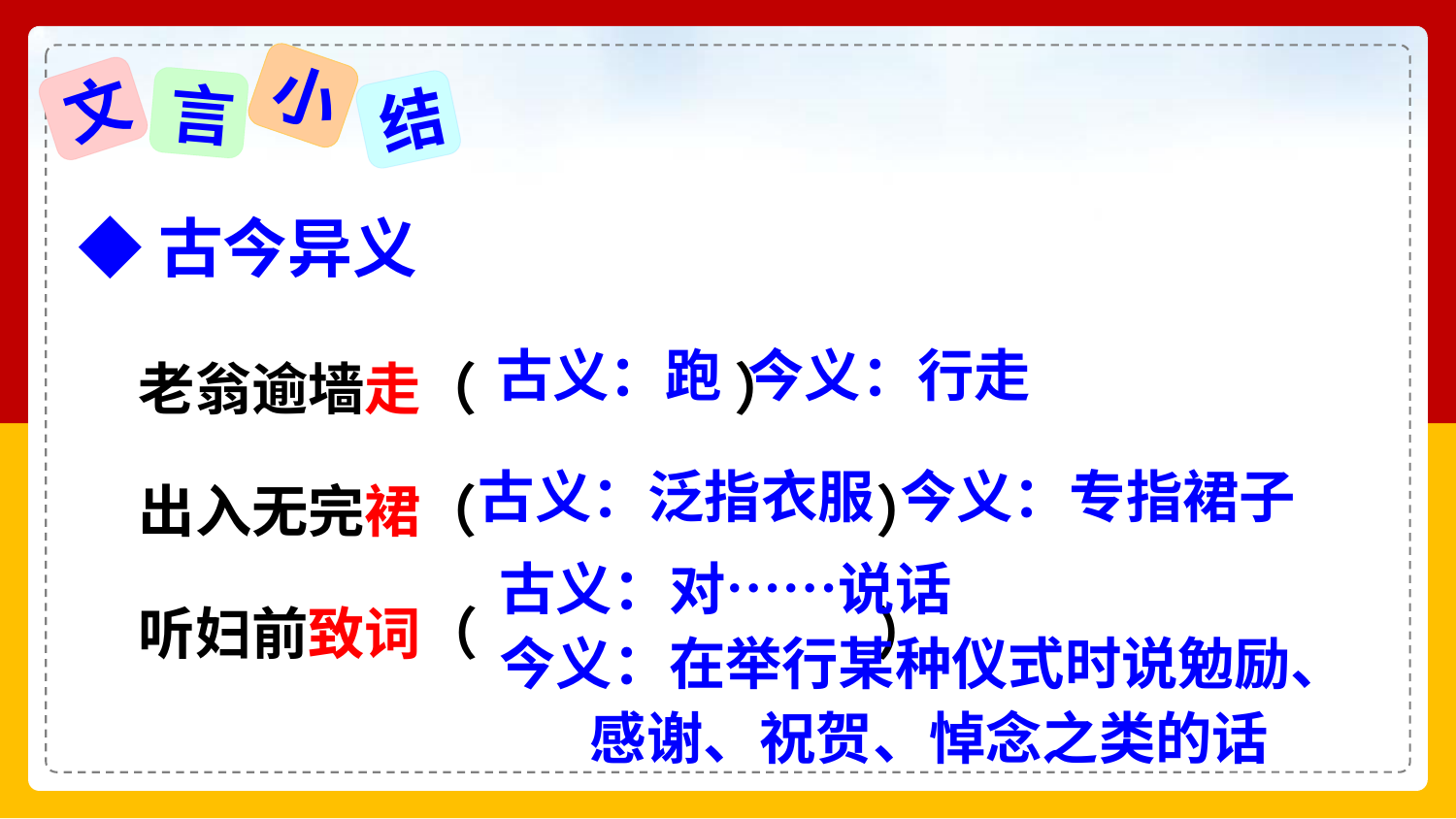

小
文
言
结
◆古今异义
老翁逾墙走（                    ）
出入无完裙（                               ）
听妇前致词（                               ）
古义：跑  今义：行走
古义：泛指衣服  今义：专指裙子
古义：对……说话
今义：在举行某种仪式时说勉励、
      感谢、祝贺、悼念之类的话